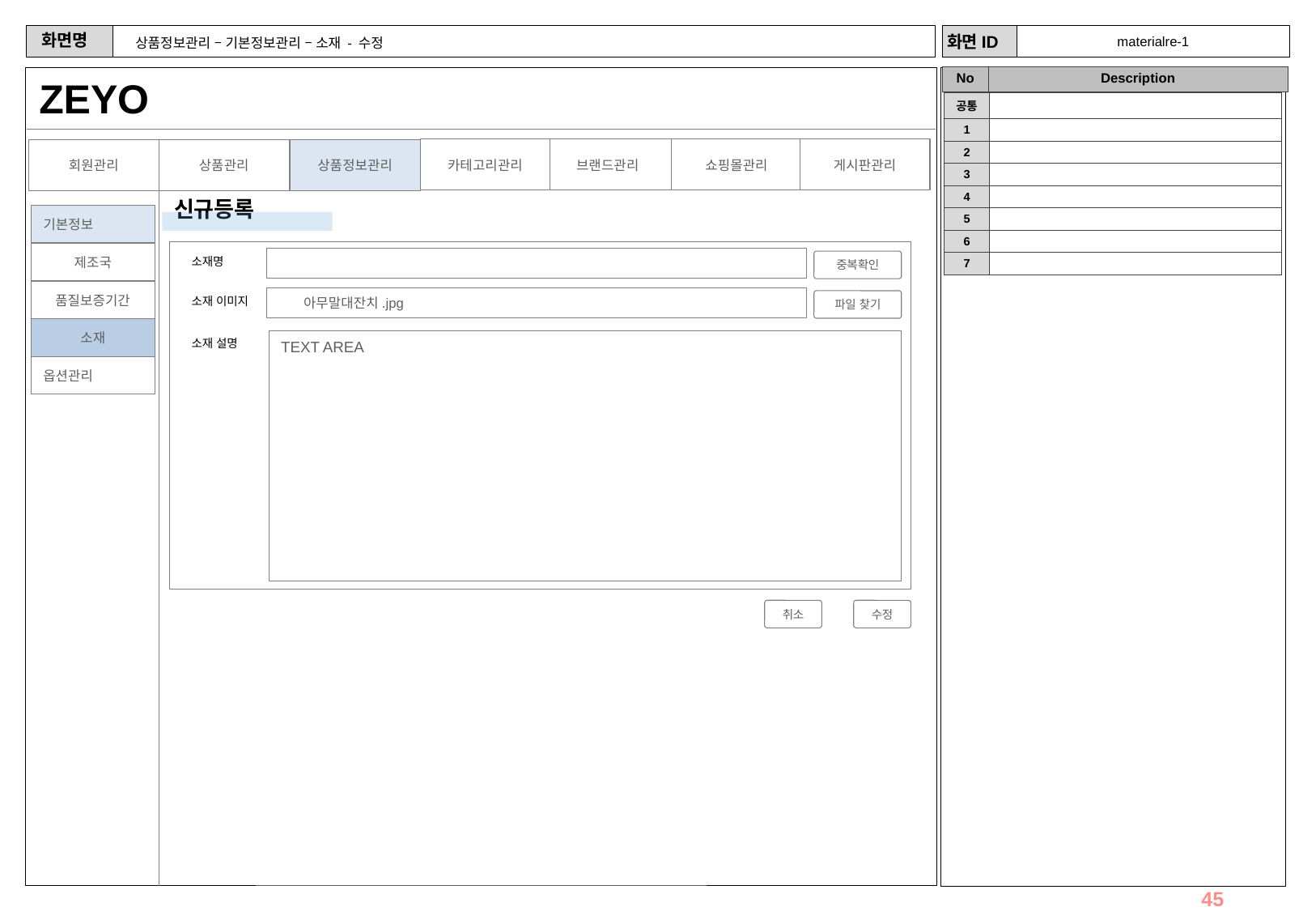

materialre-1
# 상품정보관리 – 기본정보관리 – 소재 - 수정
ZEYO
| 공통 |  |
| --- | --- |
| 1 |  |
| 2 |  |
| 3 |  |
| 4 |  |
| 5 |  |
| 6 |  |
| 7 |  |
카테고리관리
브랜드관리
쇼핑몰관리
게시판관리
회원관리
상품관리
상품정보관리
신규등록

기본정보

제조국

소재명
중복확인
품질보증기간
아무말대잔치.jpg
소재 이미지
파일 찾기
소재
소재 설명
TEXT AREA
옵션관리
취소
수정
45